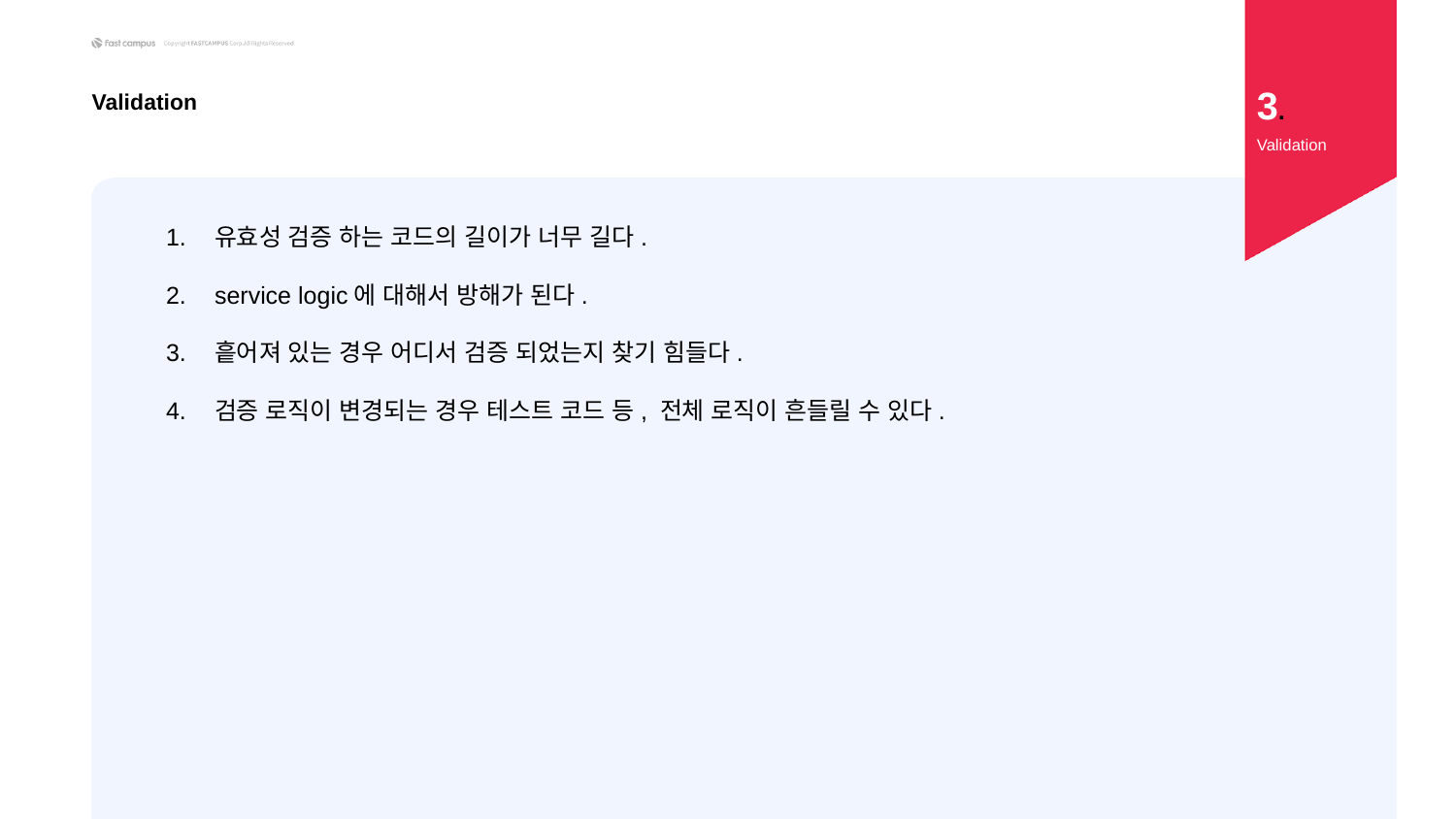

3.
Validation
Validation
유효성 검증 하는 코드의 길이가 너무 길다.
service logic에 대해서 방해가 된다.
흩어져 있는 경우 어디서 검증 되었는지 찾기 힘들다.
검증 로직이 변경되는 경우 테스트 코드 등, 전체 로직이 흔들릴 수 있다.